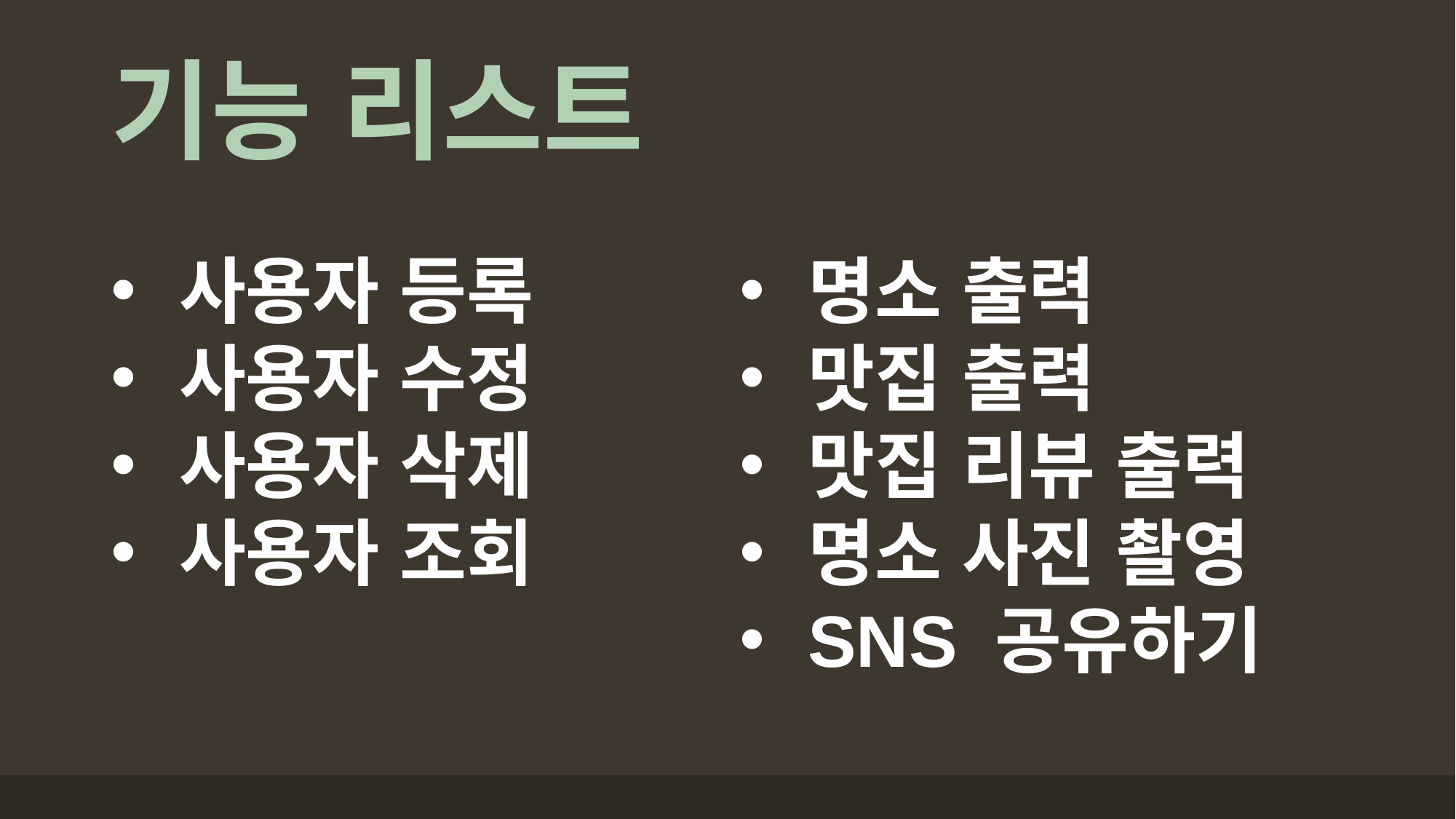

# 기능 리스트
사용자 등록
사용자 수정
사용자 삭제
사용자 조회
명소 출력
맛집 출력
맛집 리뷰 출력
명소 사진 촬영
SNS 공유하기